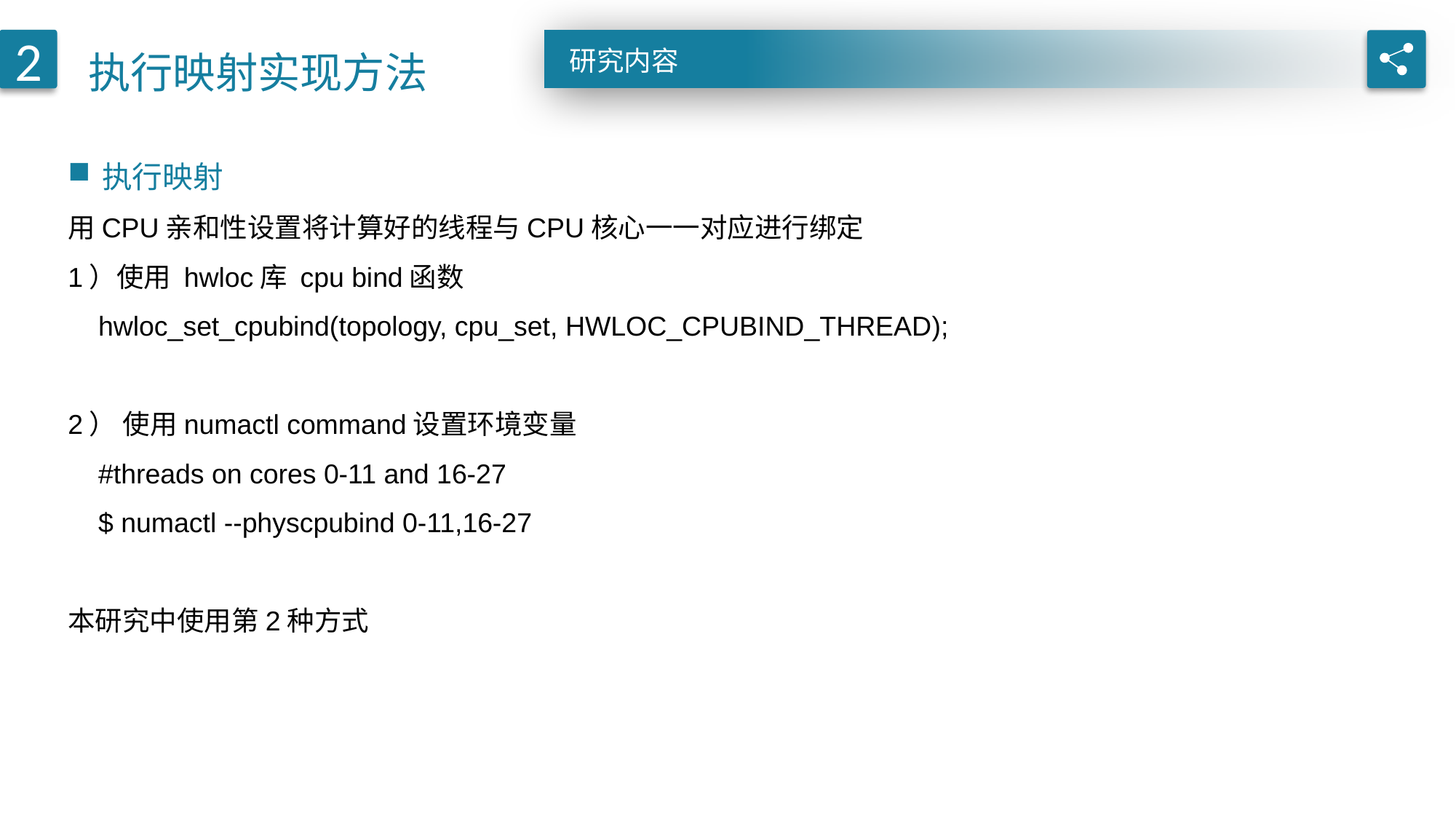

执行映射实现方法
2

研究内容

执行映射
用CPU亲和性设置将计算好的线程与CPU核心一一对应进行绑定
1）使用 hwloc库 cpu bind函数
    hwloc_set_cpubind(topology, cpu_set, HWLOC_CPUBIND_THREAD);

2） 使用numactl command设置环境变量
    #threads on cores 0-11 and 16-27
    $ numactl --physcpubind 0-11,16-27

本研究中使用第2种方式